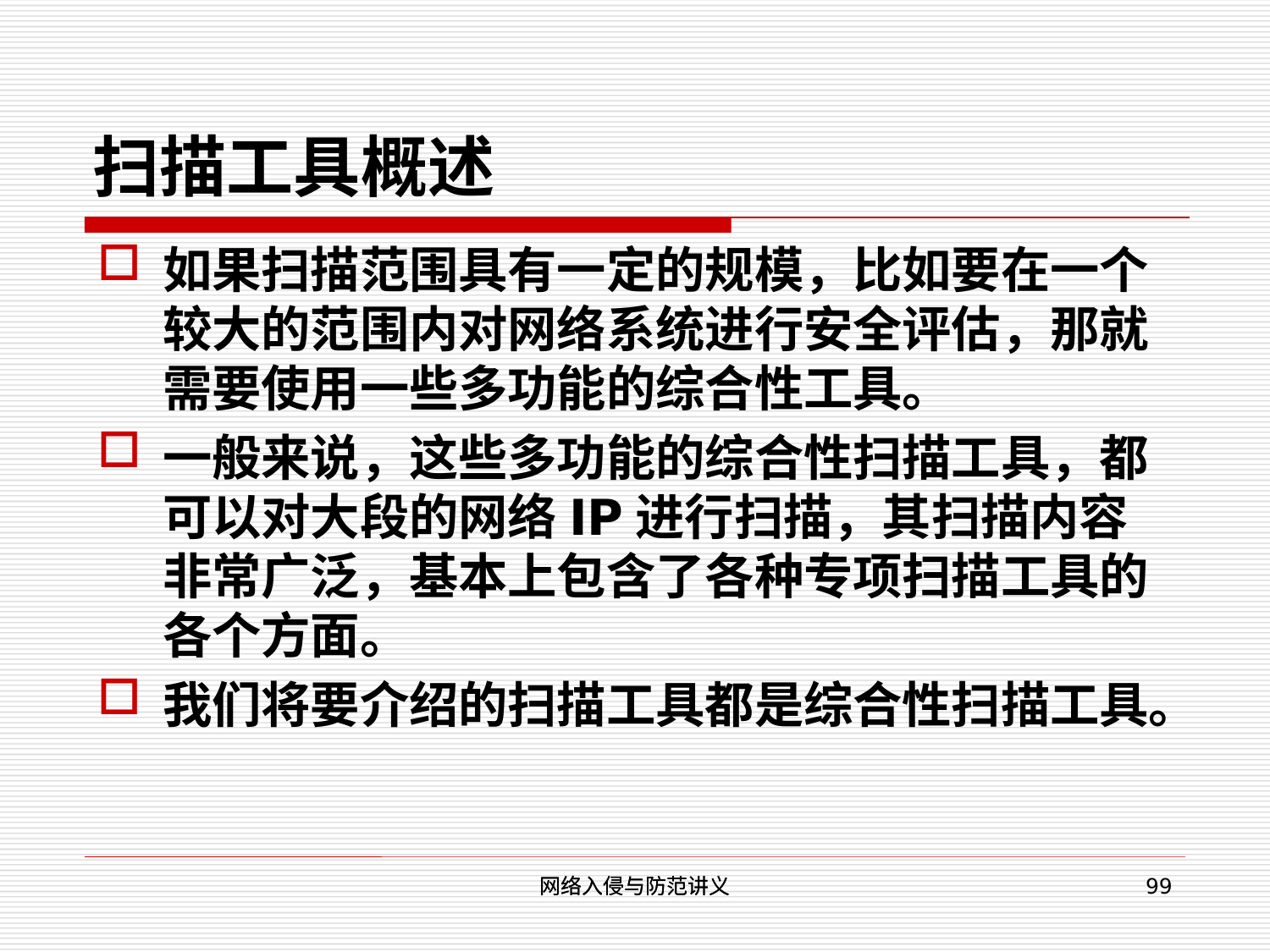

# 扫描工具概述
如果扫描范围具有一定的规模，比如要在一个较大的范围内对网络系统进行安全评估，那就需要使用一些多功能的综合性工具。
一般来说，这些多功能的综合性扫描工具，都可以对大段的网络IP进行扫描，其扫描内容非常广泛，基本上包含了各种专项扫描工具的各个方面。
我们将要介绍的扫描工具都是综合性扫描工具。

网络入侵与防范讲义
网络入侵与防范讲义
99
99